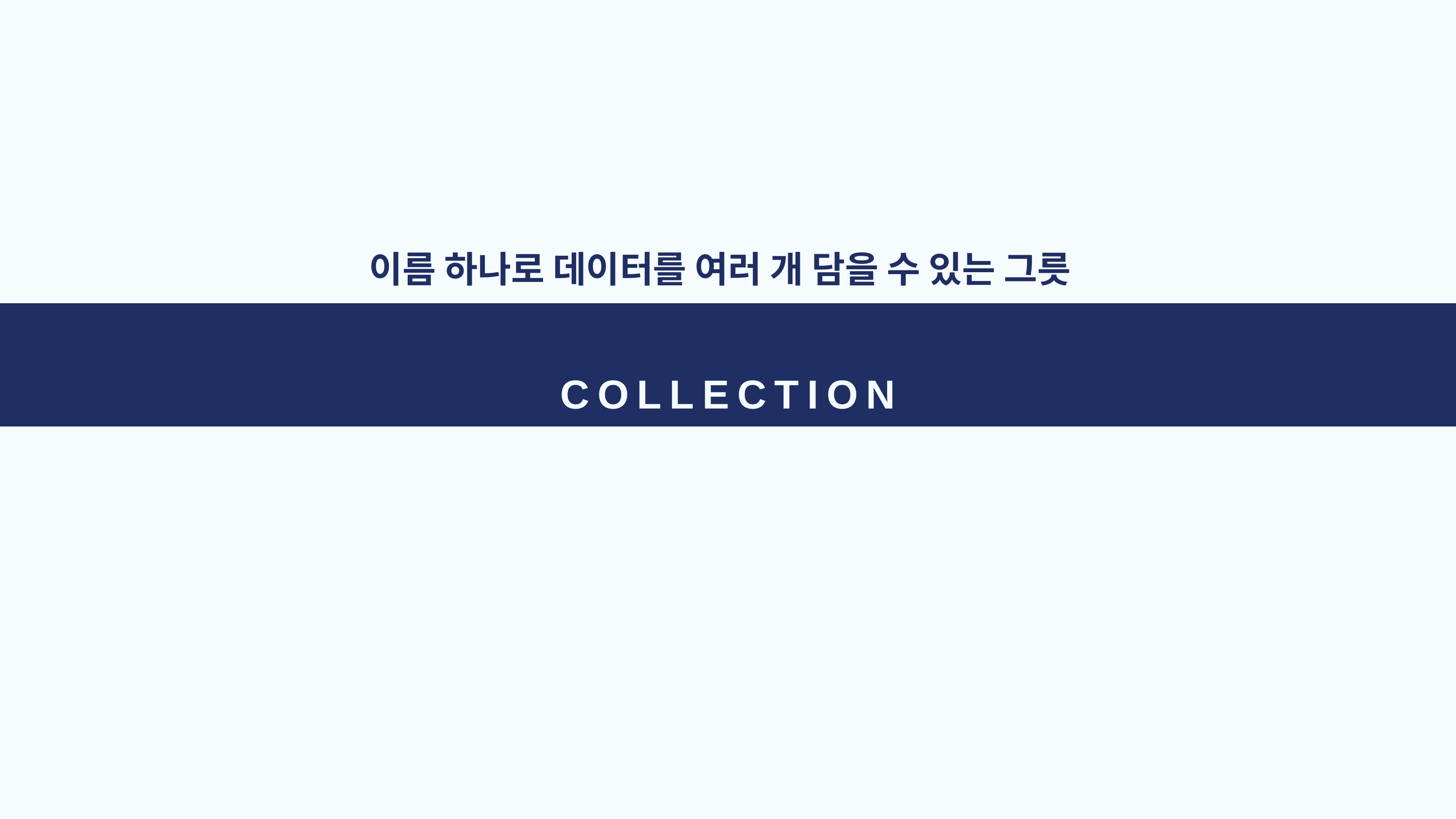

이름 하나로 데이터를 여러 개 담을 수 있는 그릇

COLLECTION